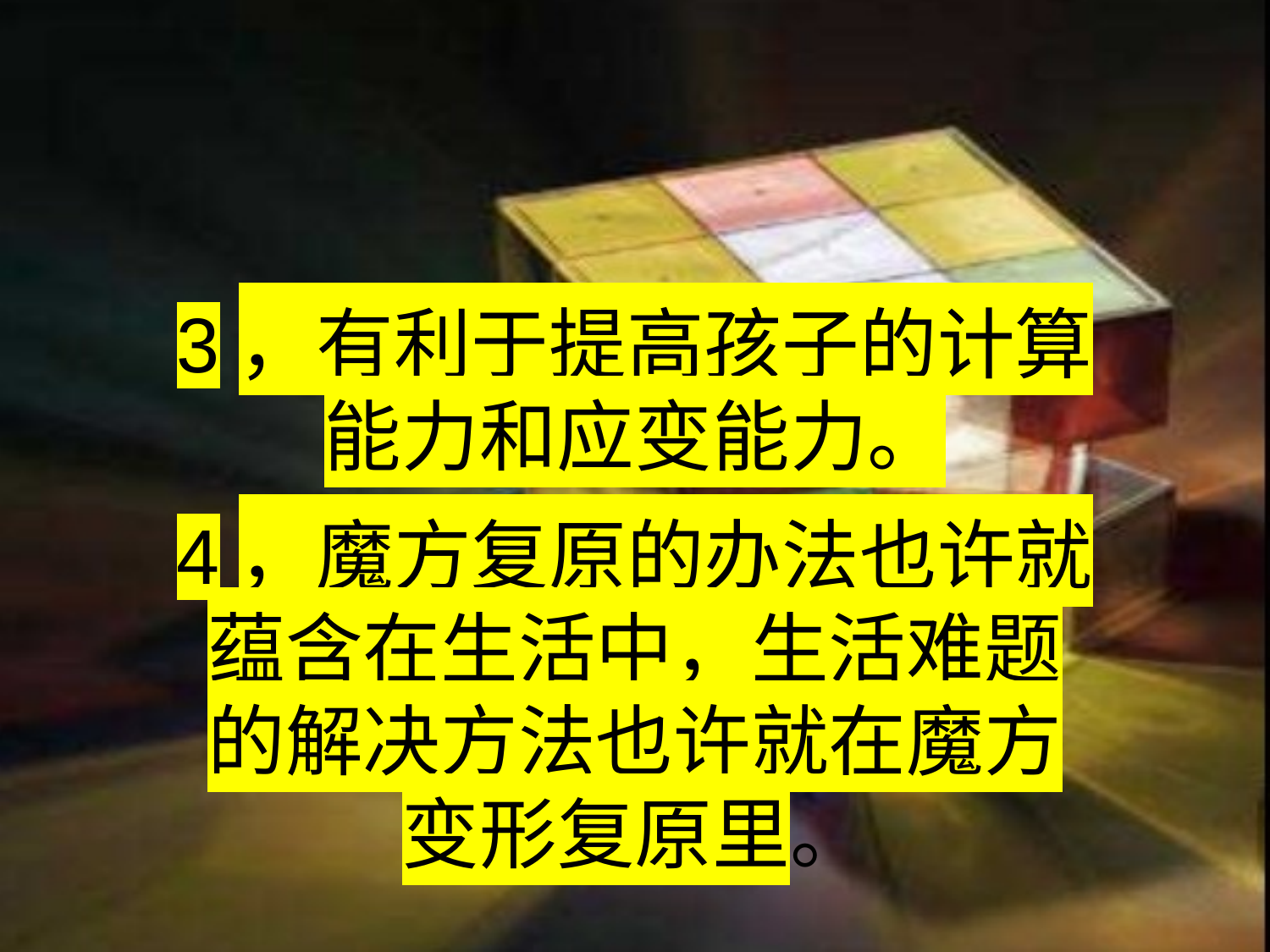

# 3，有利于提高孩子的计算能力和应变能力。
4，魔方复原的办法也许就蕴含在生活中，生活难题的解决方法也许就在魔方变形复原里。